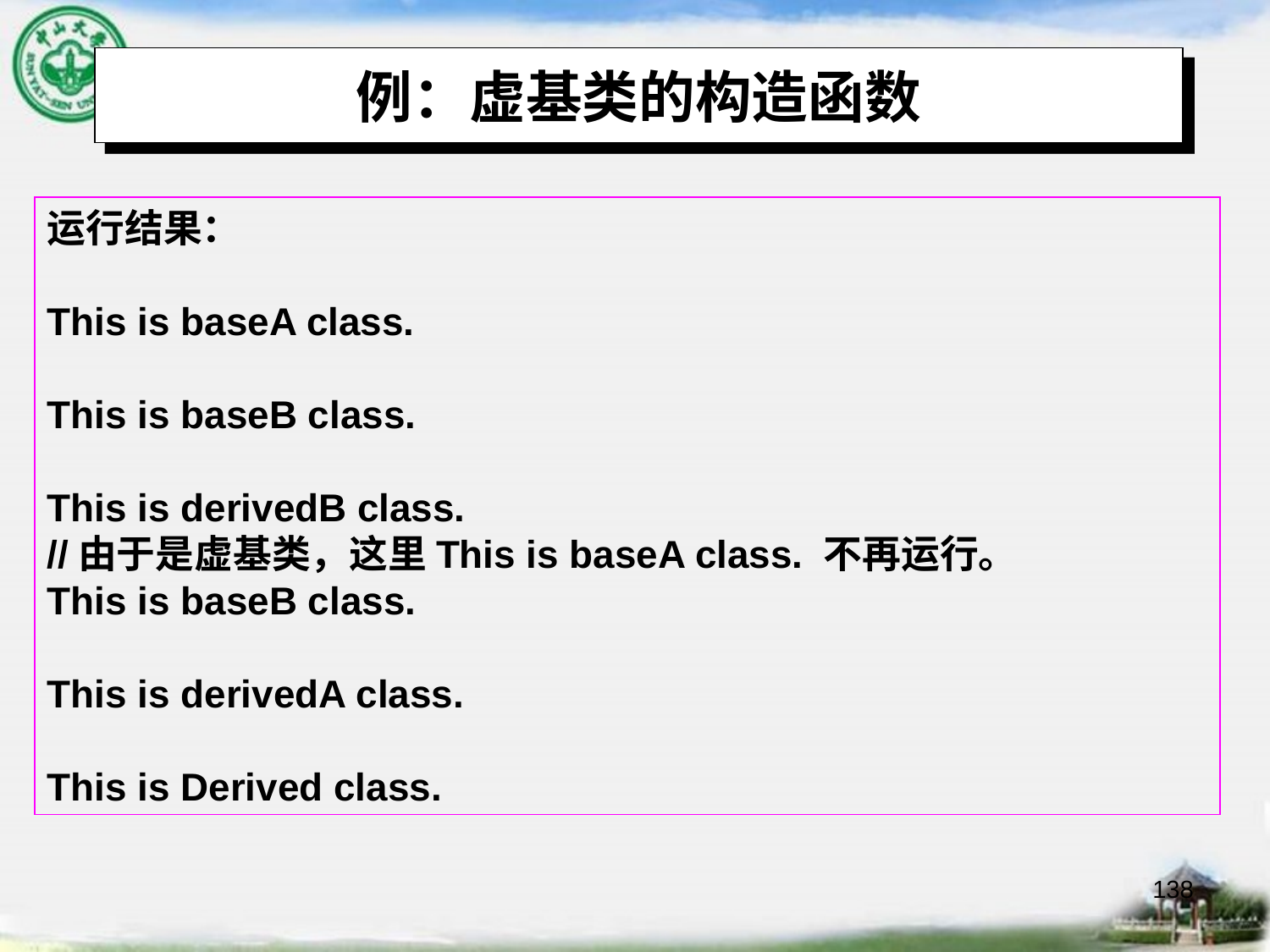

# 例：虚基类的构造函数
运行结果：

This is baseA class.

This is baseB class.

This is derivedB class.
//由于是虚基类，这里This is baseA class. 不再运行。
This is baseB class.

This is derivedA class.

This is Derived class.
138